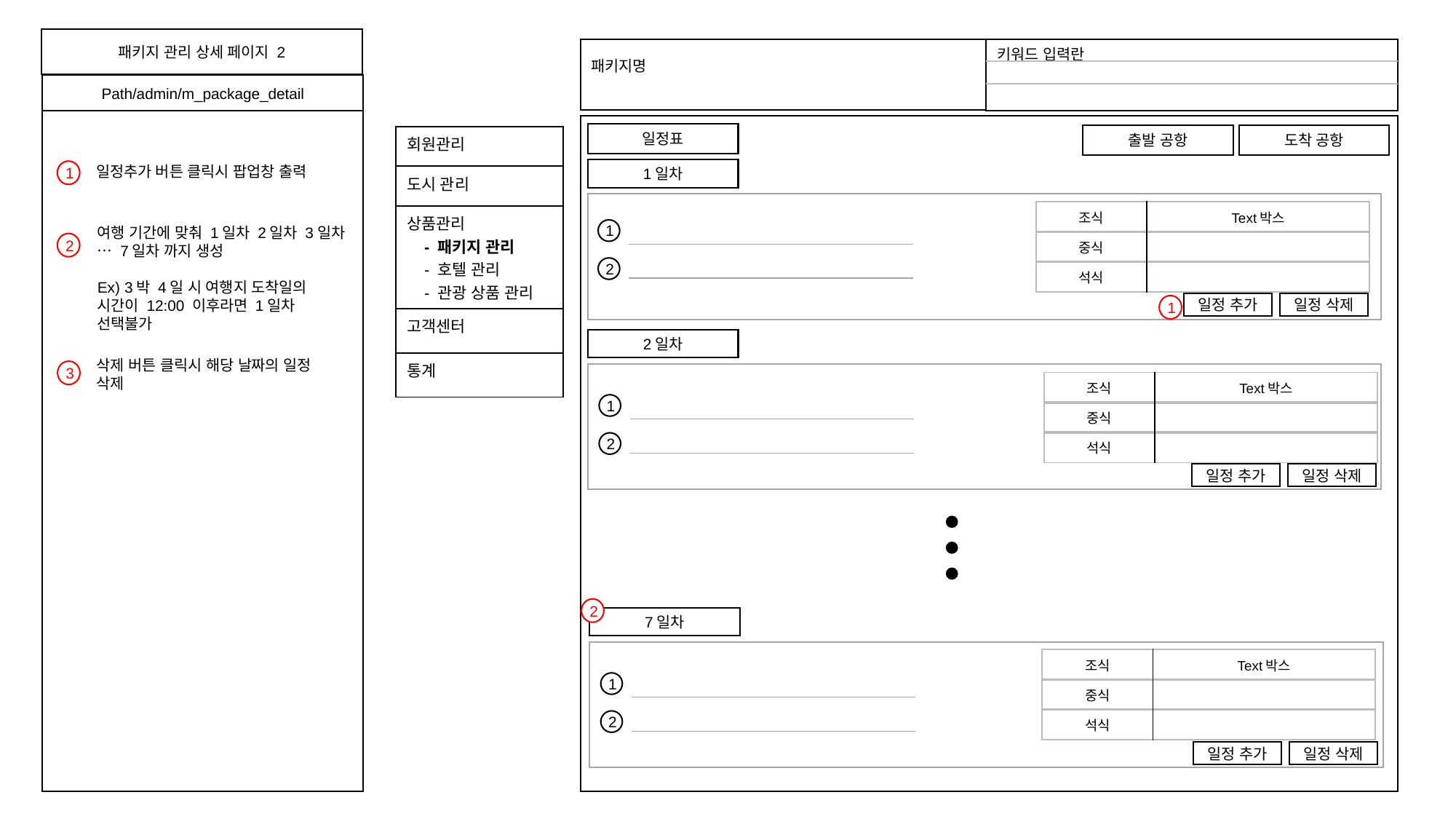

패키지 관리 상세 페이지 2
|  |
| --- |
|  |
|  |
패키지명

키워드 입력란
Path/admin/m_package_detail

일정표
출발 공항
도착 공항
| 회원관리 |
| --- |
| 도시 관리 |
| 상품관리 - 패키지 관리 - 호텔 관리 - 관광 상품 관리 |
| 고객센터 |
| 통계 |
일정추가 버튼 클릭시 팝업창 출력
1일차
1

| 조식 | Text박스 |
| --- | --- |
여행 기간에 맞춰 1일차 2일차 3일차 … 7일차 까지 생성

Ex) 3박 4일 시 여행지 도착일의 시간이 12:00 이후라면 1일차 선택불가
1
| 중식 |  |
| --- | --- |
2
2
| 석식 |  |
| --- | --- |
일정 추가
일정 삭제
1
2일차
삭제 버튼 클릭시 해당 날짜의 일정 삭제
3

| 조식 | Text박스 |
| --- | --- |
1
| 중식 |  |
| --- | --- |
| 석식 |  |
| --- | --- |
2
일정 추가
일정 삭제

2
7일차

| 조식 | Text박스 |
| --- | --- |
1
| 중식 |  |
| --- | --- |
| 석식 |  |
| --- | --- |
2
일정 추가
일정 삭제